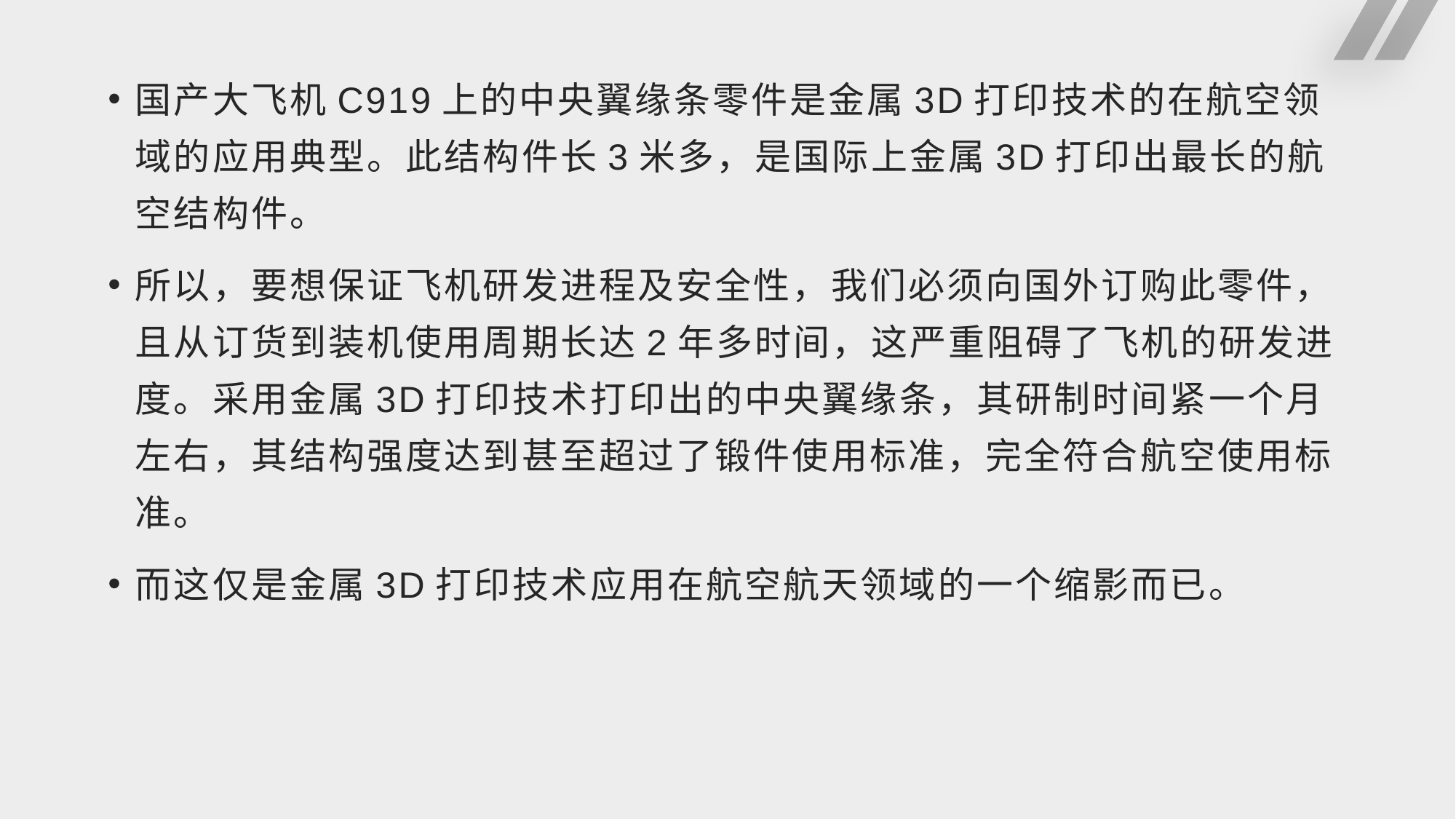

国产大飞机C919上的中央翼缘条零件是金属3D打印技术的在航空领域的应用典型。此结构件长3米多，是国际上金属3D打印出最长的航空结构件。
所以，要想保证飞机研发进程及安全性，我们必须向国外订购此零件，且从订货到装机使用周期长达2年多时间，这严重阻碍了飞机的研发进度。采用金属3D打印技术打印出的中央翼缘条，其研制时间紧一个月左右，其结构强度达到甚至超过了锻件使用标准，完全符合航空使用标准。
而这仅是金属3D打印技术应用在航空航天领域的一个缩影而已。